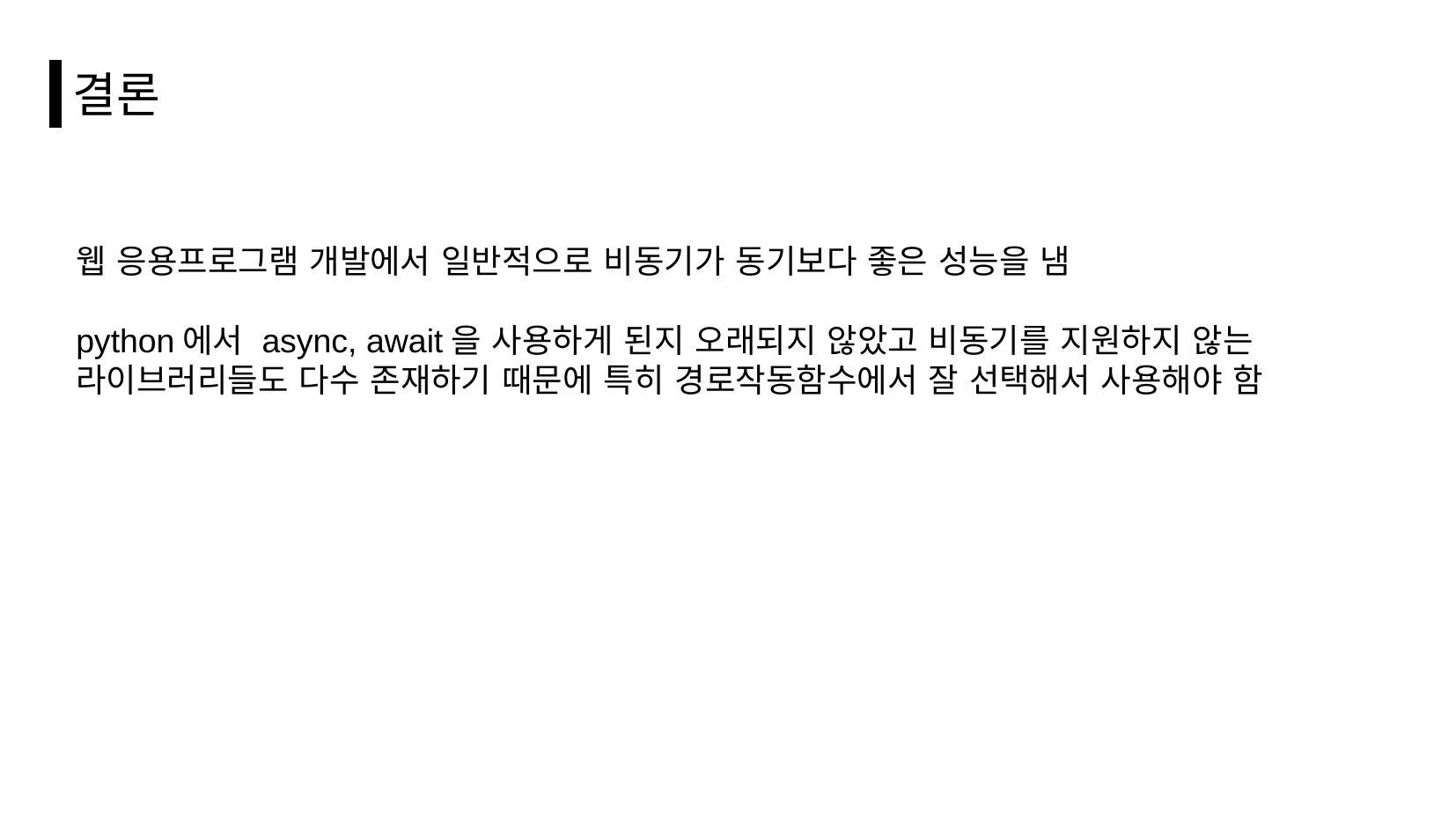

# 결론

웹 응용프로그램 개발에서 일반적으로 비동기가 동기보다 좋은 성능을 냄

python에서 async, await을 사용하게 된지 오래되지 않았고 비동기를 지원하지 않는  라이브러리들도 다수 존재하기 때문에 특히 경로작동함수에서 잘 선택해서 사용해야 함